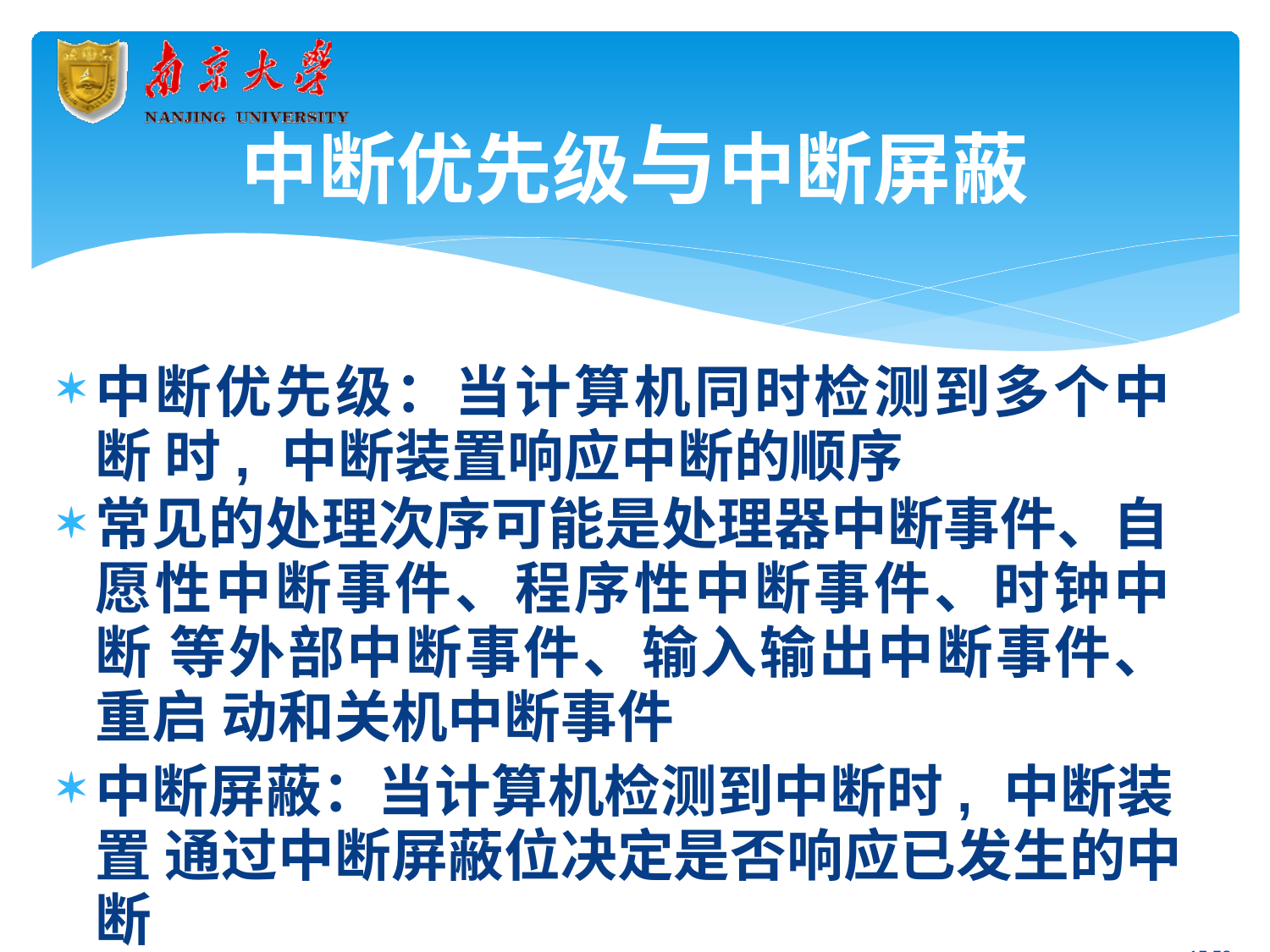

# 中断优先级与中断屏蔽
中断优先级：当计算机同时检测到多个中断 时, 中断装置响应中断的顺序
常见的处理次序可能是处理器中断事件、自 愿性中断事件、程序性中断事件、时钟中断 等外部中断事件、输入输出中断事件、重启 动和关机中断事件
中断屏蔽：当计算机检测到中断时, 中断装置 通过中断屏蔽位决定是否响应已发生的中断
15:58